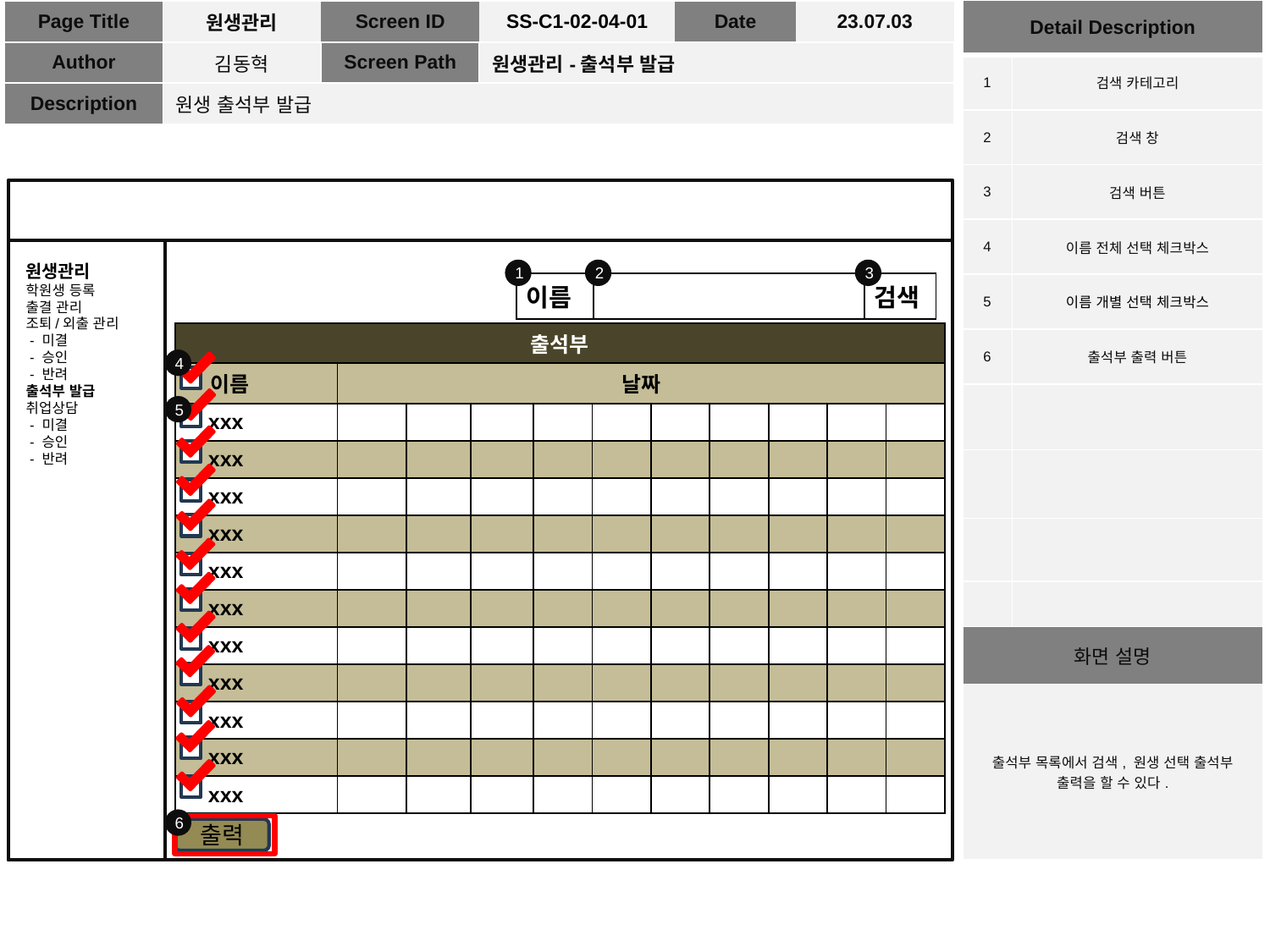

| Detail Description |  |
| --- | --- |
| 1 | 검색 카테고리 |
| 2 | 검색 창 |
| 3 | 검색 버튼 |
| 4 | 이름 전체 선택 체크박스 |
| 5 | 이름 개별 선택 체크박스 |
| 6 | 출석부 출력 버튼 |
|  |  |
|  |  |
|  |  |
|  |  |
| 화면 설명 |  |
| 출석부 목록에서 검색, 원생 선택 출석부 출력을 할 수 있다. |  |
| Page Title | 원생관리 | Screen ID | SS-C1-02-04-01 | Date | 23.07.03 |
| --- | --- | --- | --- | --- | --- |
| Author | 김동혁 | Screen Path | 원생관리-출석부 발급 |  |  |
| Description | 원생 출석부 발급 |  |  |  |  |

원생관리
학원생 등록
출결 관리
조퇴/외출 관리
 - 미결
 - 승인
 - 반려
출석부 발급
취업상담
 - 미결
 - 승인
 - 반려

1
2
3
| 이름 |  | 검색 |
| --- | --- | --- |
| 출석부 |  |  |  |  |  |  |  |  |  |  |
| --- | --- | --- | --- | --- | --- | --- | --- | --- | --- | --- |
| 이름 | 날짜 |  |  |  |  |  |  |  |  |  |
| xxx |  |  |  |  |  |  |  |  |  |  |
| xxx |  |  |  |  |  |  |  |  |  |  |
| xxx |  |  |  |  |  |  |  |  |  |  |
| xxx |  |  |  |  |  |  |  |  |  |  |
| xxx |  |  |  |  |  |  |  |  |  |  |
| xxx |  |  |  |  |  |  |  |  |  |  |
| xxx |  |  |  |  |  |  |  |  |  |  |
| xxx |  |  |  |  |  |  |  |  |  |  |
| xxx |  |  |  |  |  |  |  |  |  |  |
| xxx |  |  |  |  |  |  |  |  |  |  |
| xxx |  |  |  |  |  |  |  |  |  |  |

4
5
6

출력